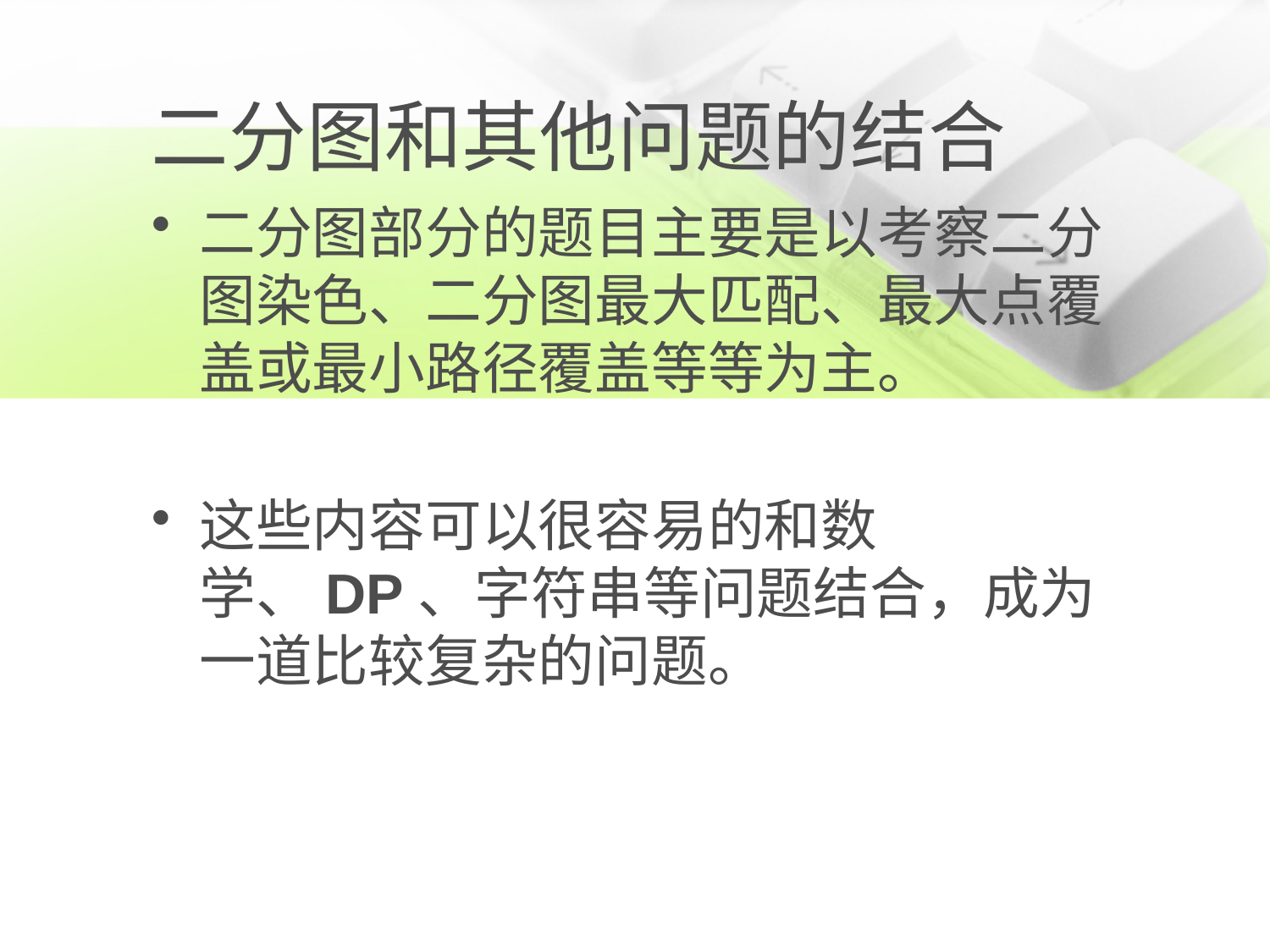

# 二分图和其他问题的结合
二分图部分的题目主要是以考察二分图染色、二分图最大匹配、最大点覆盖或最小路径覆盖等等为主。

这些内容可以很容易的和数学、DP、字符串等问题结合，成为一道比较复杂的问题。